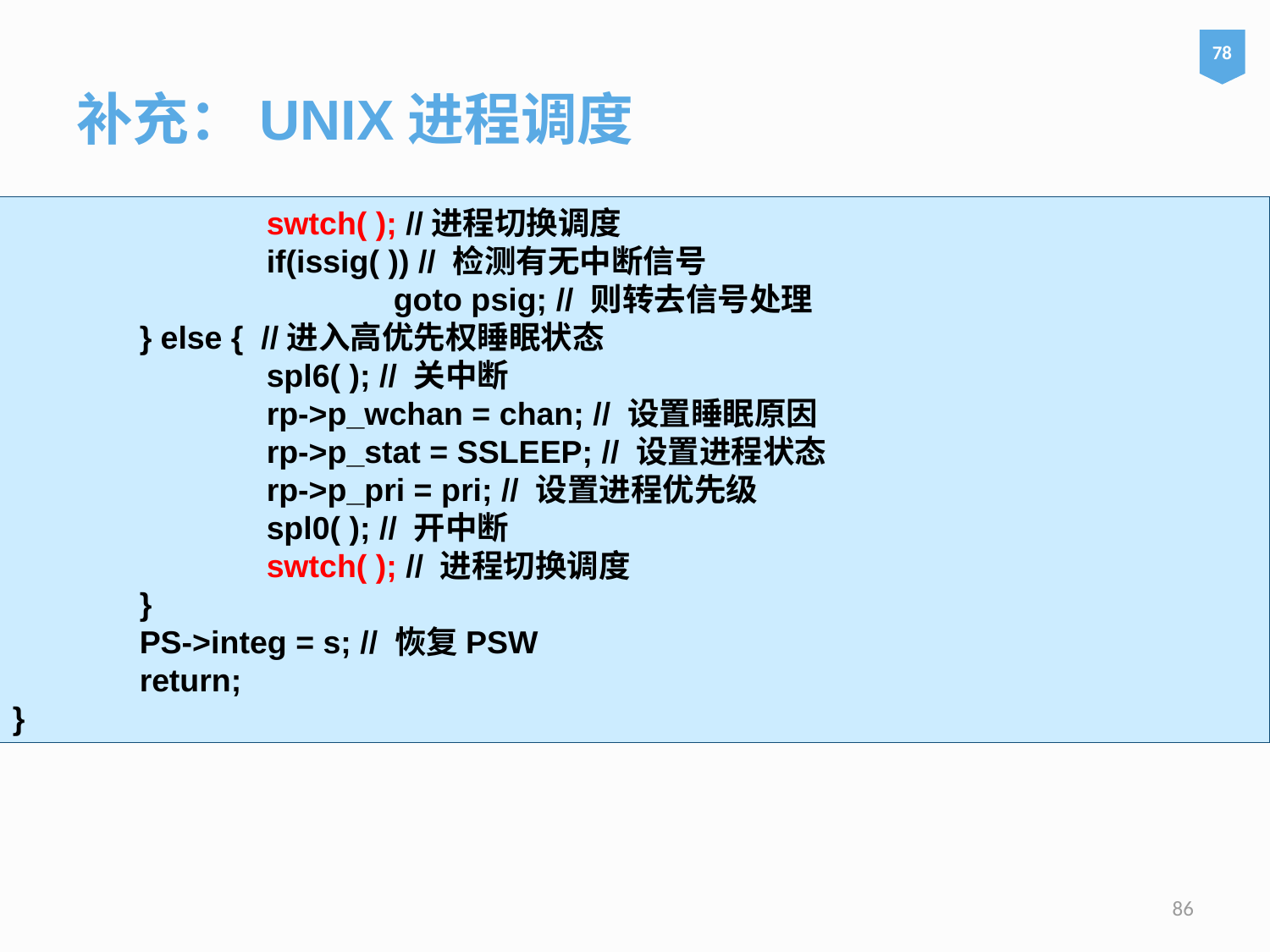

78
补充：UNIX进程调度
		swtch( ); //进程切换调度
		if(issig( )) // 检测有无中断信号
			goto psig; // 则转去信号处理
	} else {  //进入高优先权睡眠状态
		spl6( ); // 关中断
		rp->p_wchan = chan; // 设置睡眠原因
		rp->p_stat = SSLEEP; // 设置进程状态
		rp->p_pri = pri; // 设置进程优先级
		spl0( ); // 开中断
		swtch( ); // 进程切换调度
	}
	PS->integ = s; // 恢复PSW
	return;
}

86